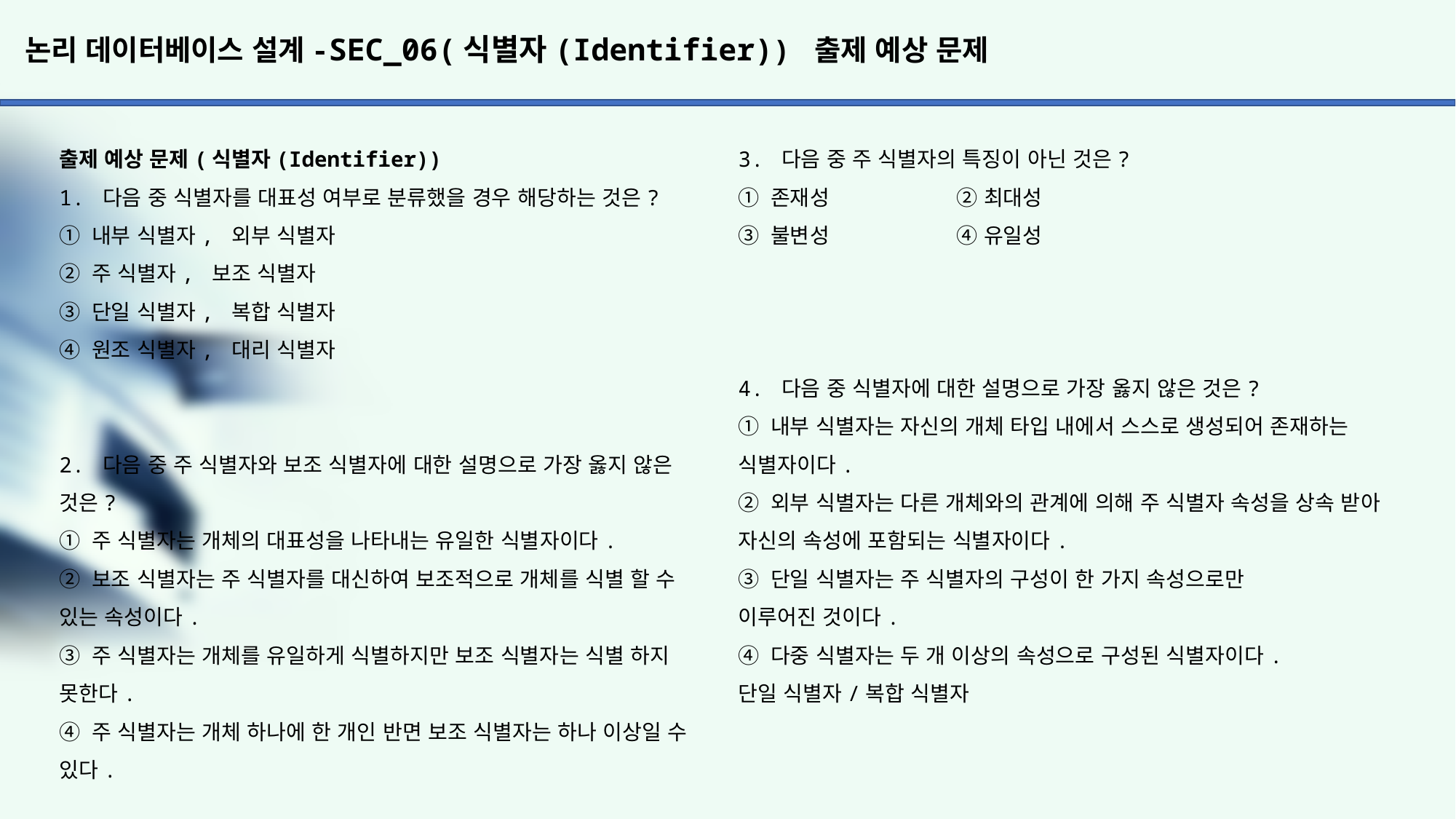

# 논리 데이터베이스 설계-SEC_06(식별자(Identifier)) 출제 예상 문제
출제 예상 문제(식별자(Identifier))
1. 다음 중 식별자를 대표성 여부로 분류했을 경우 해당하는 것은?
① 내부 식별자, 외부 식별자
② 주 식별자, 보조 식별자
③ 단일 식별자, 복합 식별자
④ 원조 식별자, 대리 식별자

2. 다음 중 주 식별자와 보조 식별자에 대한 설명으로 가장 옳지 않은 것은?
① 주 식별자는 개체의 대표성을 나타내는 유일한 식별자이다.
② 보조 식별자는 주 식별자를 대신하여 보조적으로 개체를 식별 할 수 있는 속성이다.
③ 주 식별자는 개체를 유일하게 식별하지만 보조 식별자는 식별 하지 못한다.
④ 주 식별자는 개체 하나에 한 개인 반면 보조 식별자는 하나 이상일 수 있다.
3. 다음 중 주 식별자의 특징이 아닌 것은?
① 존재성		② 최대성
③ 불변성		④ 유일성

4. 다음 중 식별자에 대한 설명으로 가장 옳지 않은 것은?
① 내부 식별자는 자신의 개체 타입 내에서 스스로 생성되어 존재하는 식별자이다.
② 외부 식별자는 다른 개체와의 관계에 의해 주 식별자 속성을 상속 받아 자신의 속성에 포함되는 식별자이다.
③ 단일 식별자는 주 식별자의 구성이 한 가지 속성으로만
이루어진 것이다.
④ 다중 식별자는 두 개 이상의 속성으로 구성된 식별자이다.
단일 식별자/복합 식별자